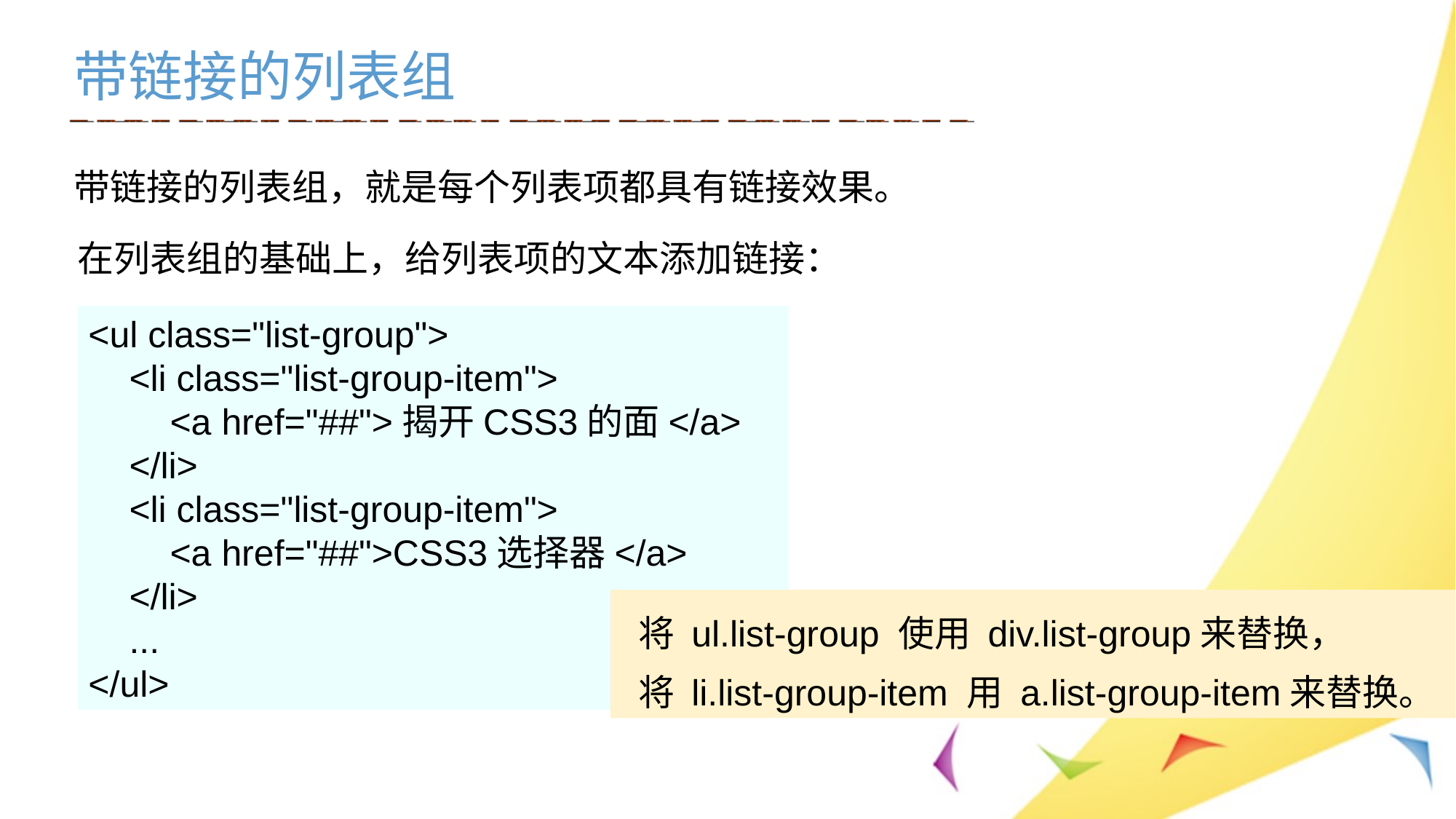

带链接的列表组
带链接的列表组，就是每个列表项都具有链接效果。
在列表组的基础上，给列表项的文本添加链接：
<ul class="list-group">
    <li class="list-group-item">
        <a href="##">揭开CSS3的面</a>
    </li>
    <li class="list-group-item">
        <a href="##">CSS3选择器</a>
    </li>
    ...
</ul>
 将 ul.list-group 使用 div.list-group来替换，
 将 li.list-group-item 用 a.list-group-item来替换。